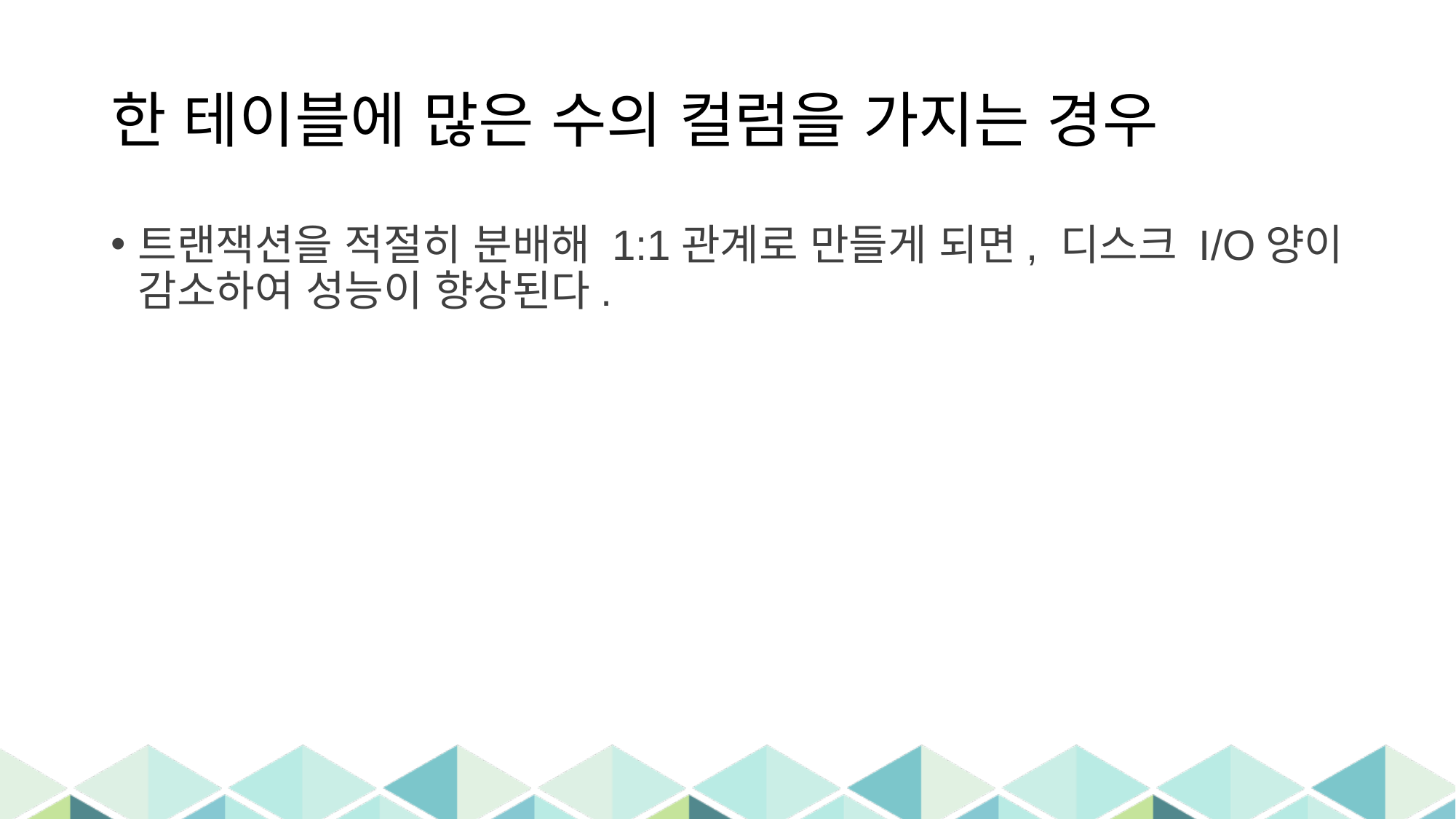

# 한 테이블에 많은 수의 컬럼을 가지는 경우
트랜잭션을 적절히 분배해 1:1관계로 만들게 되면, 디스크 I/O양이 감소하여 성능이 향상된다.